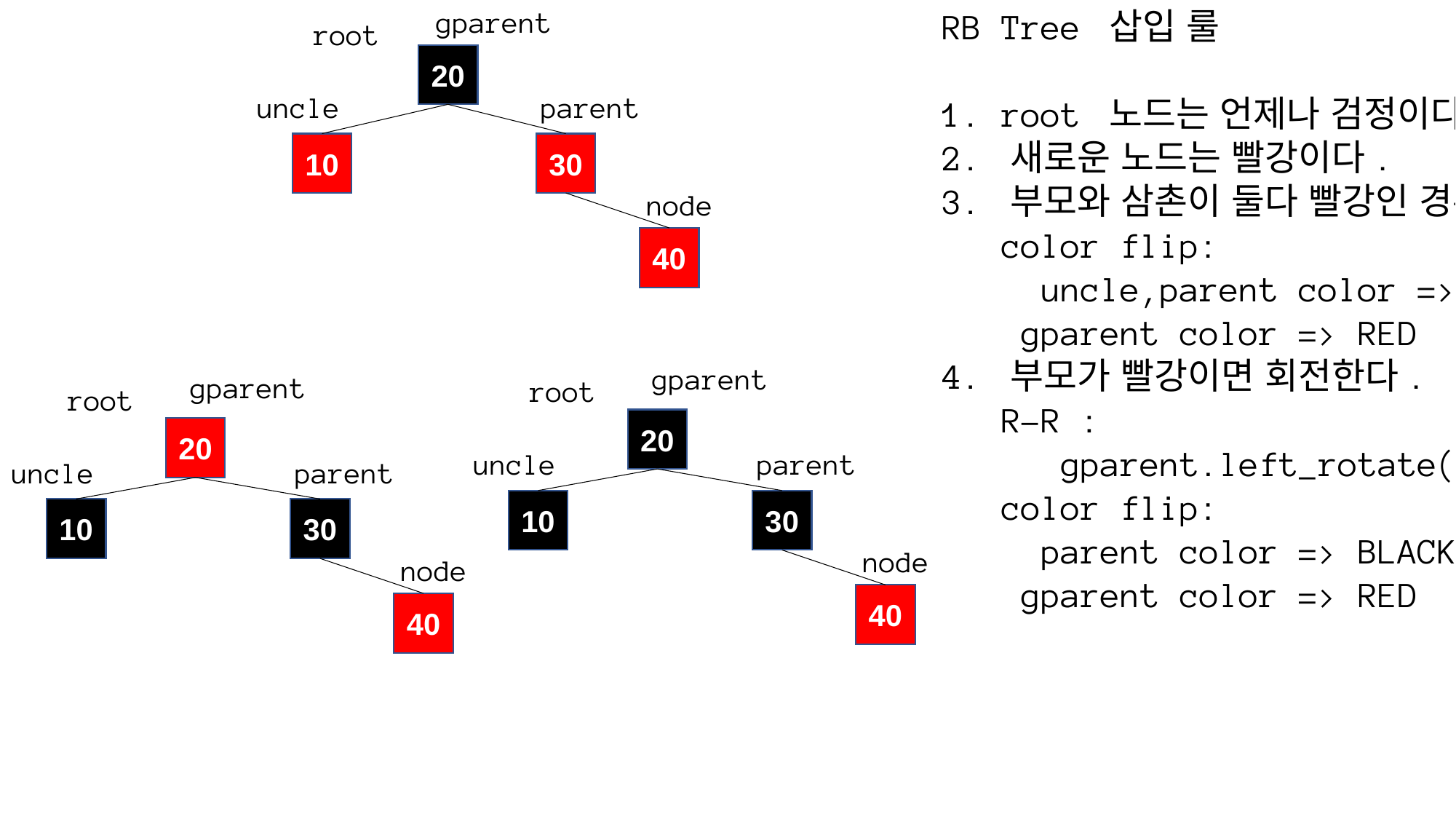

gparent
RB Tree 삽입 룰

1. root 노드는 언제나 검정이다.
2. 새로운 노드는 빨강이다.
3. 부모와 삼촌이 둘다 빨강인 경우
   color flip:
     uncle,parent color => BLACK
    gparent color => RED
4. 부모가 빨강이면 회전한다.
   R-R :
      gparent.left_rotate()
   color flip:
     parent color => BLACK
    gparent color => RED

root
20
uncle
parent
10
30
node
40
gparent
gparent
root
root
20
20
uncle
parent
uncle
parent
10
30
10
30
node
node
40
40